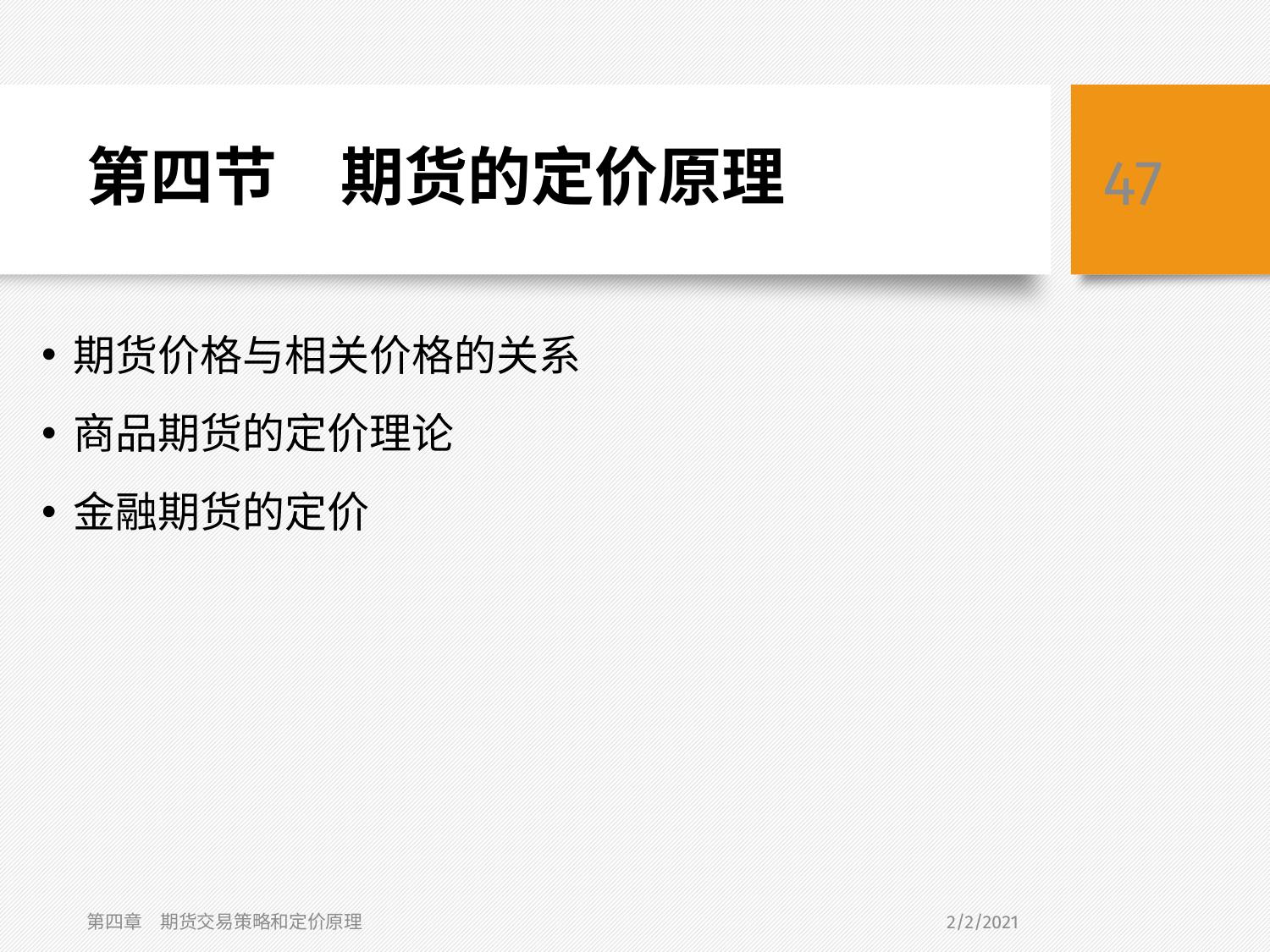

# 第四节　期货的定价原理
47
期货价格与相关价格的关系
商品期货的定价理论
金融期货的定价
2/2/2021
第四章　期货交易策略和定价原理